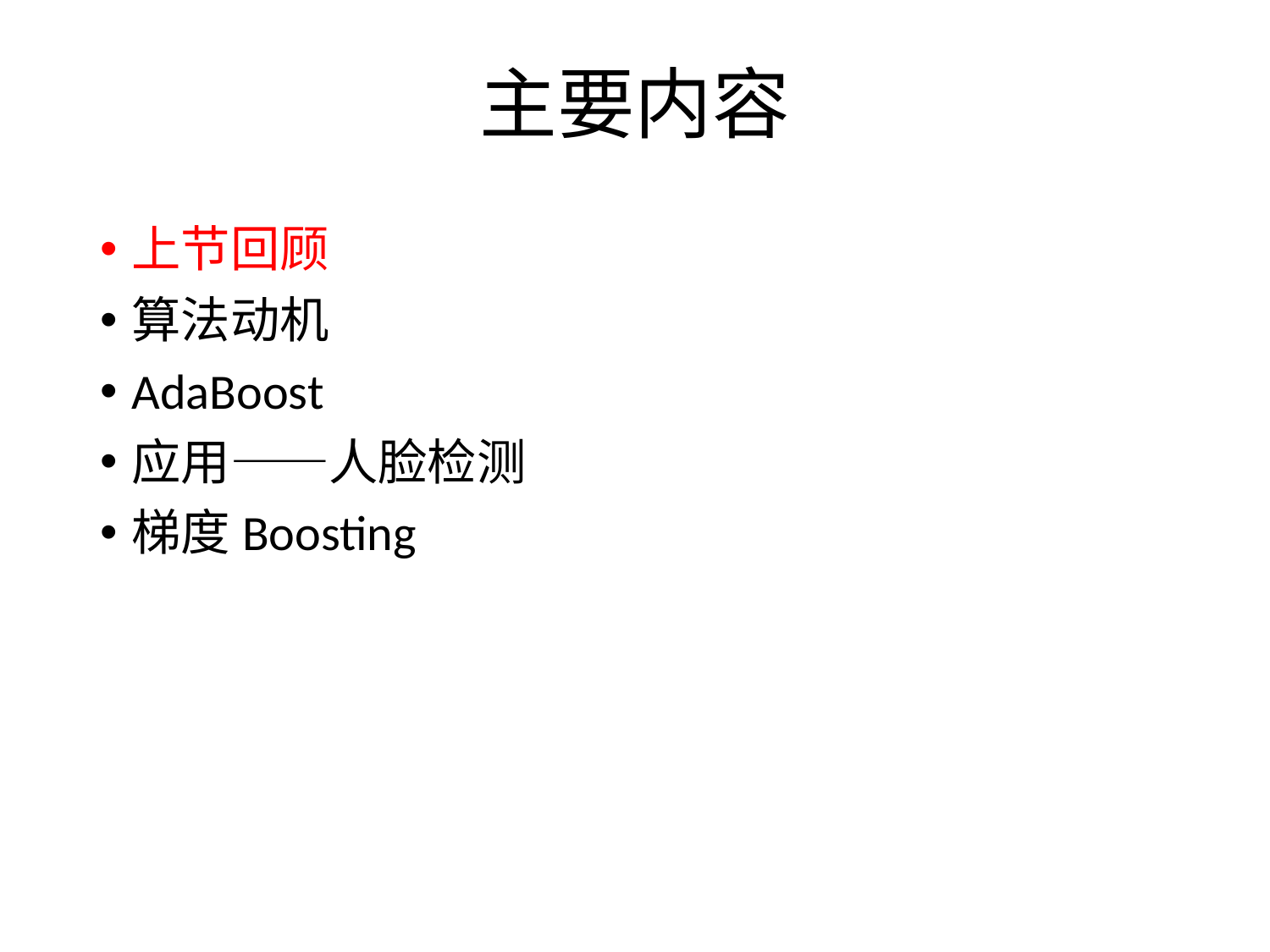

# 主要内容
上节回顾
算法动机
AdaBoost
应用——人脸检测
梯度Boosting